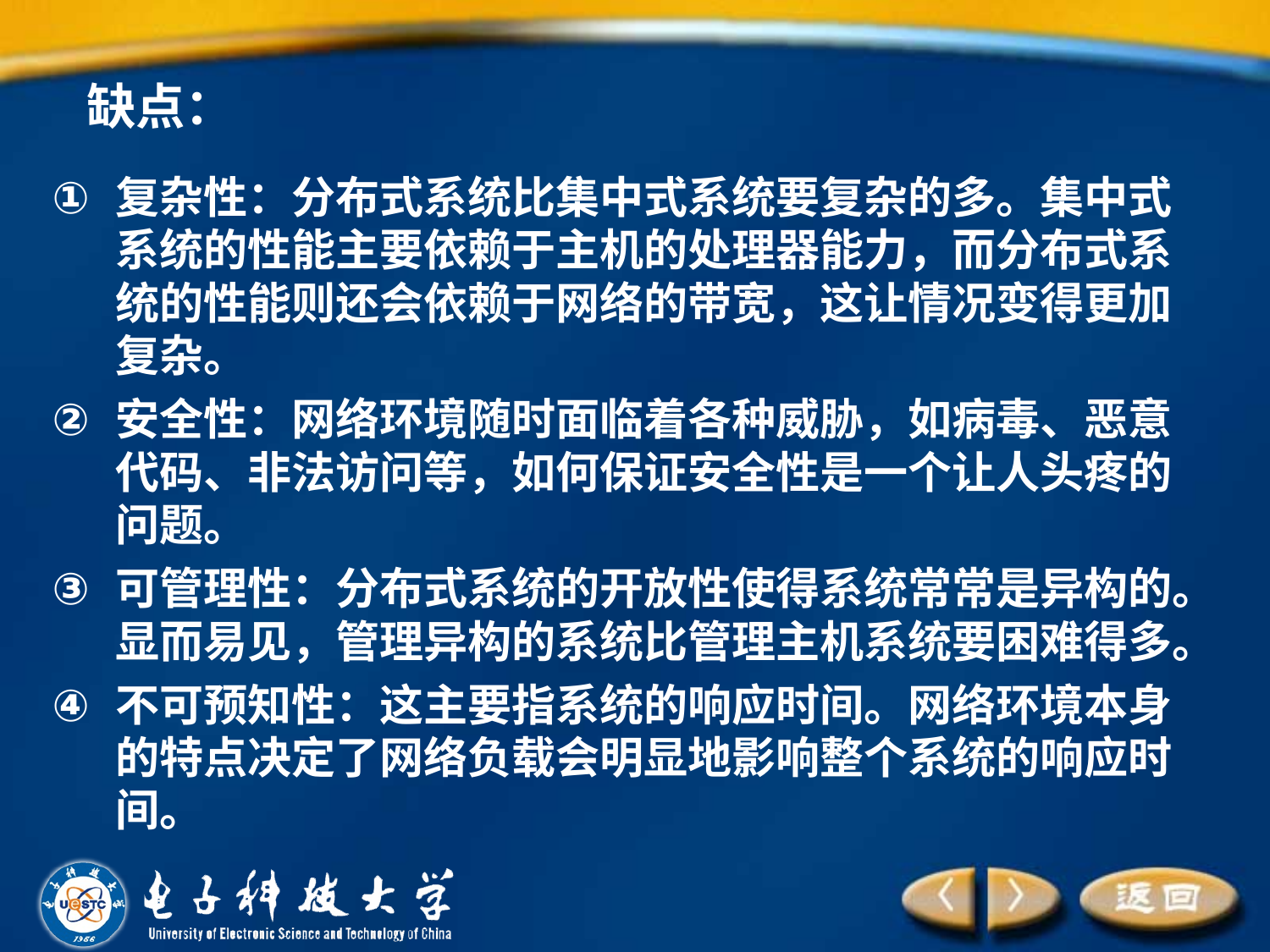

缺点：

复杂性：分布式系统比集中式系统要复杂的多。集中式系统的性能主要依赖于主机的处理器能力，而分布式系统的性能则还会依赖于网络的带宽，这让情况变得更加复杂。
安全性：网络环境随时面临着各种威胁，如病毒、恶意代码、非法访问等，如何保证安全性是一个让人头疼的问题。
可管理性：分布式系统的开放性使得系统常常是异构的。显而易见，管理异构的系统比管理主机系统要困难得多。
不可预知性：这主要指系统的响应时间。网络环境本身的特点决定了网络负载会明显地影响整个系统的响应时间。